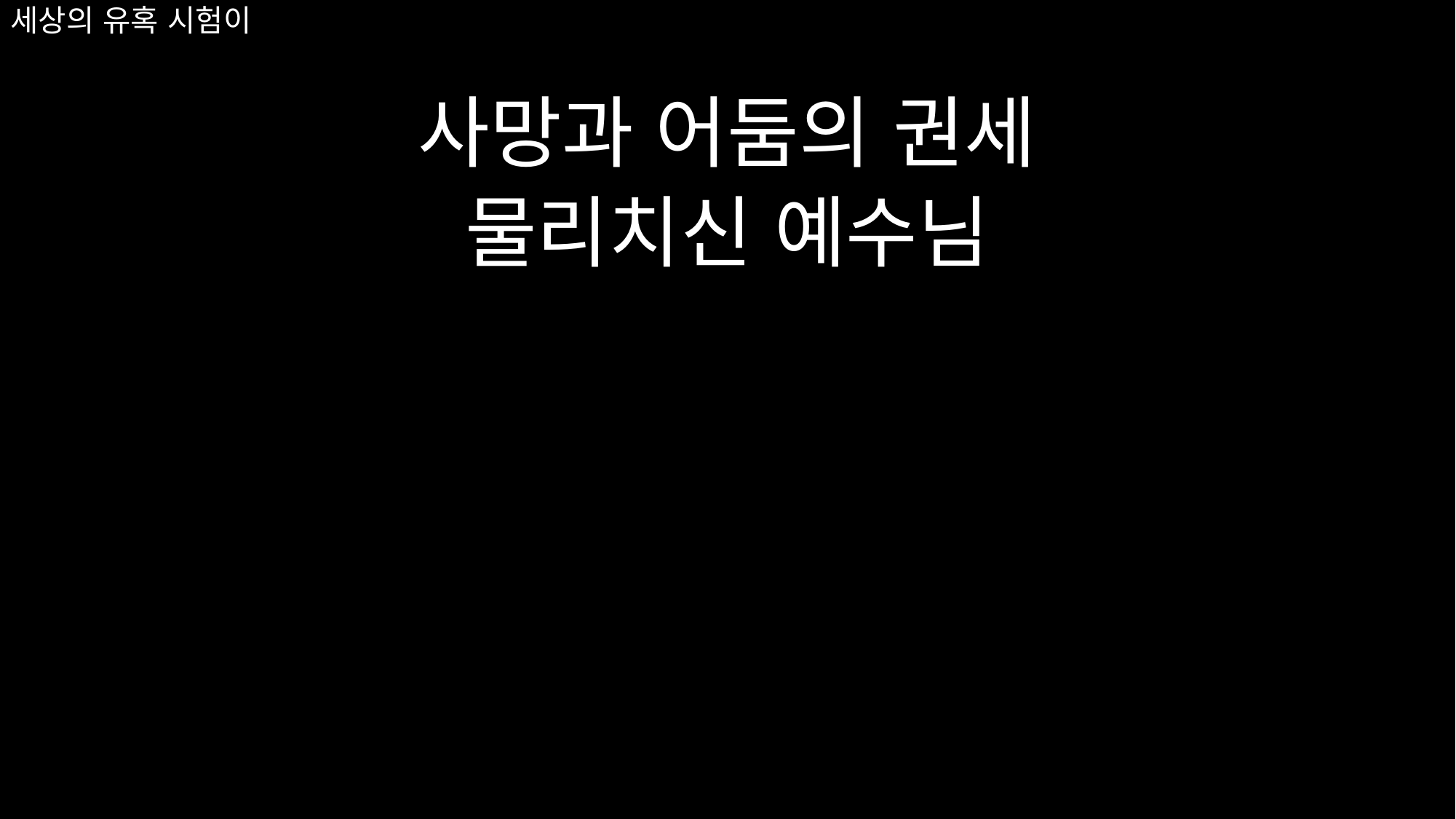

# 세상의 유혹 시험이
사망과 어둠의 권세
물리치신 예수님